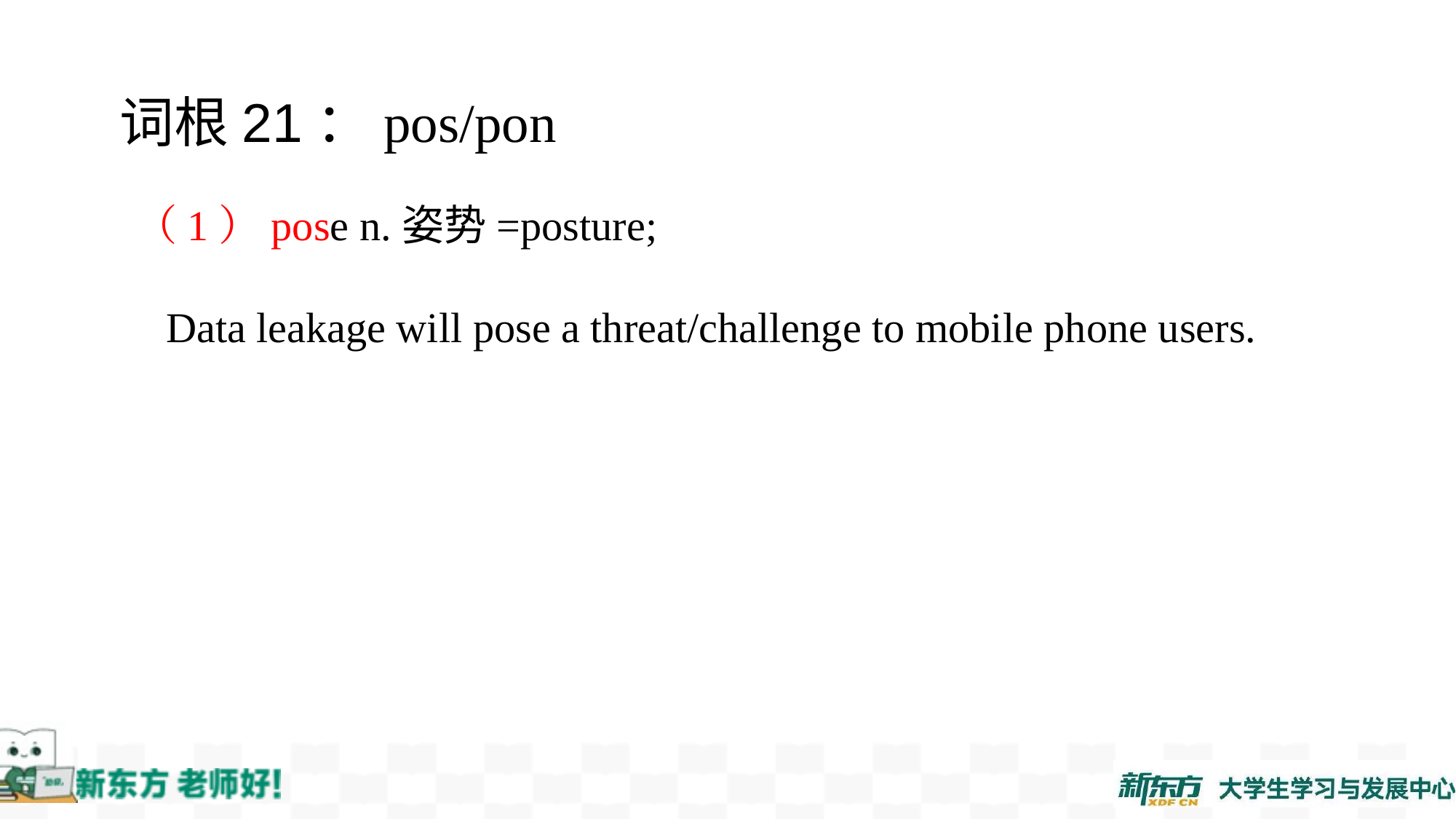

词根21：pos/pon
（1）pose n.姿势=posture;

   Data leakage will pose a threat/challenge to mobile phone users.